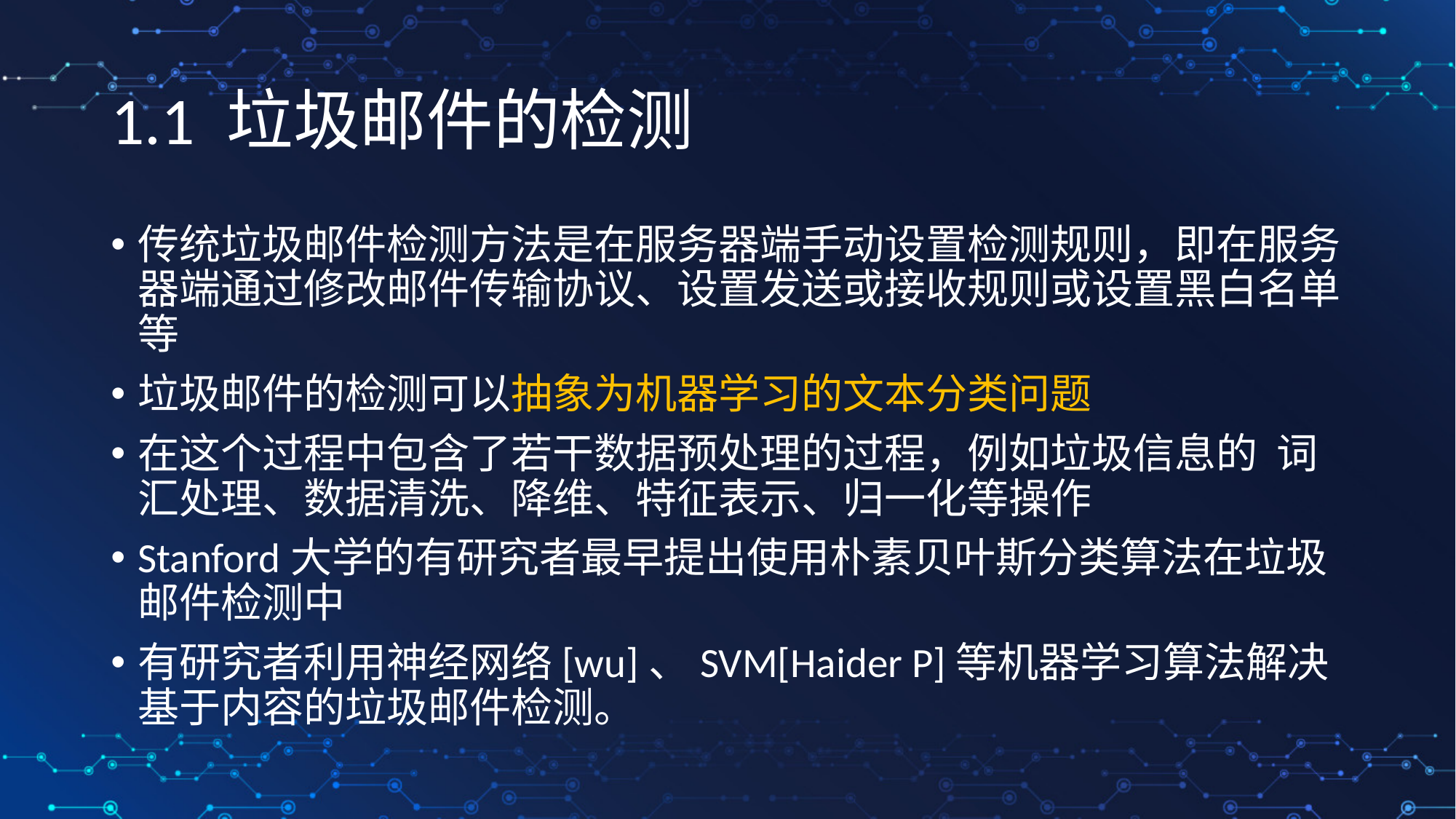

# 1.1 垃圾邮件的检测
传统垃圾邮件检测方法是在服务器端手动设置检测规则，即在服务器端通过修改邮件传输协议、设置发送或接收规则或设置黑白名单等
垃圾邮件的检测可以抽象为机器学习的文本分类问题
在这个过程中包含了若干数据预处理的过程，例如垃圾信息的  词汇处理、数据清洗、降维、特征表示、归一化等操作
Stanford大学的有研究者最早提出使用朴素贝叶斯分类算法在垃圾邮件检测中
有研究者利用神经网络[wu]、SVM[Haider P]等机器学习算法解决基于内容的垃圾邮件检测。